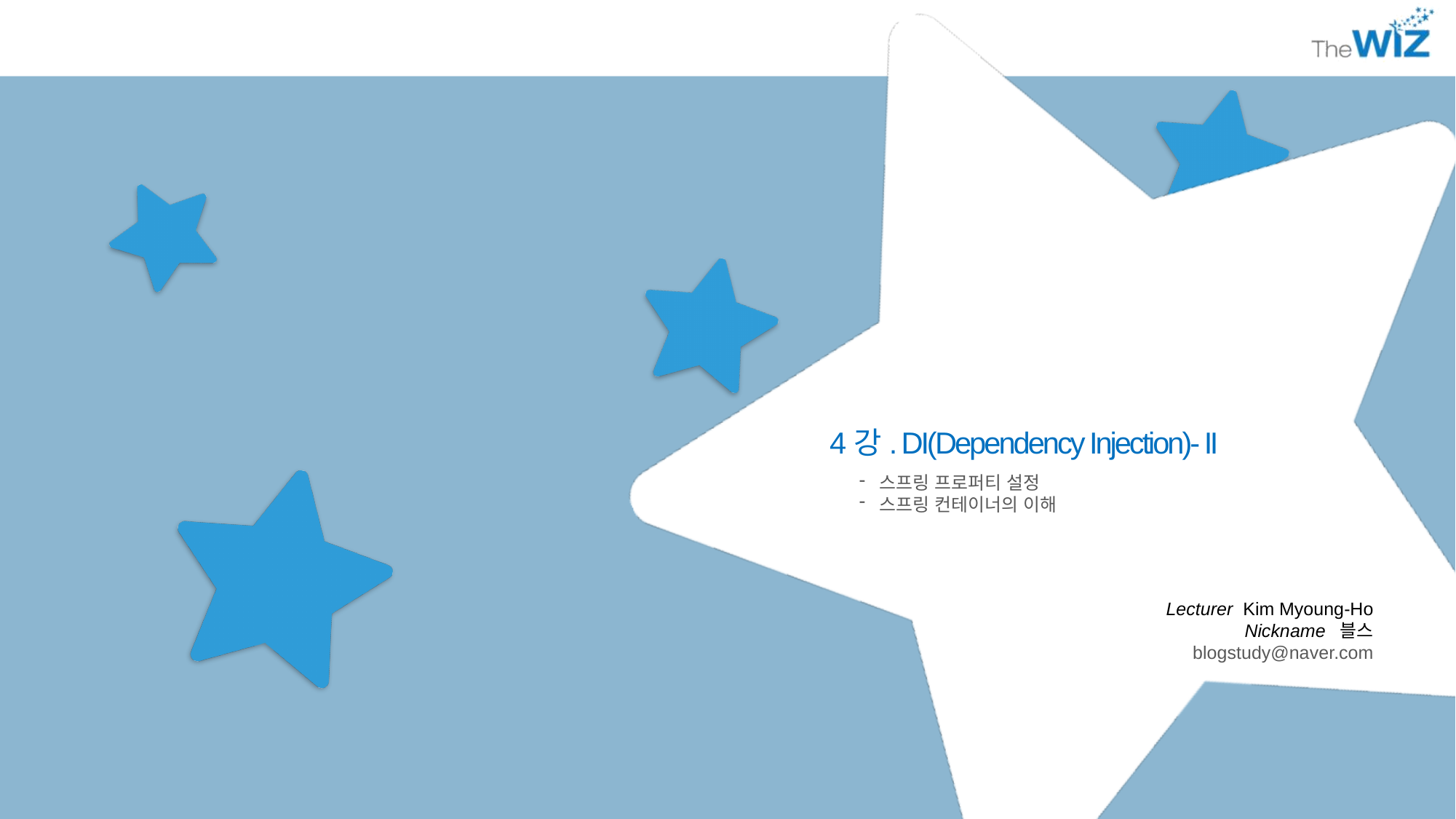

4강. DI(Dependency Injection)- II
스프링 프로퍼티 설정
스프링 컨테이너의 이해
Lecturer  Kim Myoung-Ho
Nickname  블스
blogstudy@naver.com